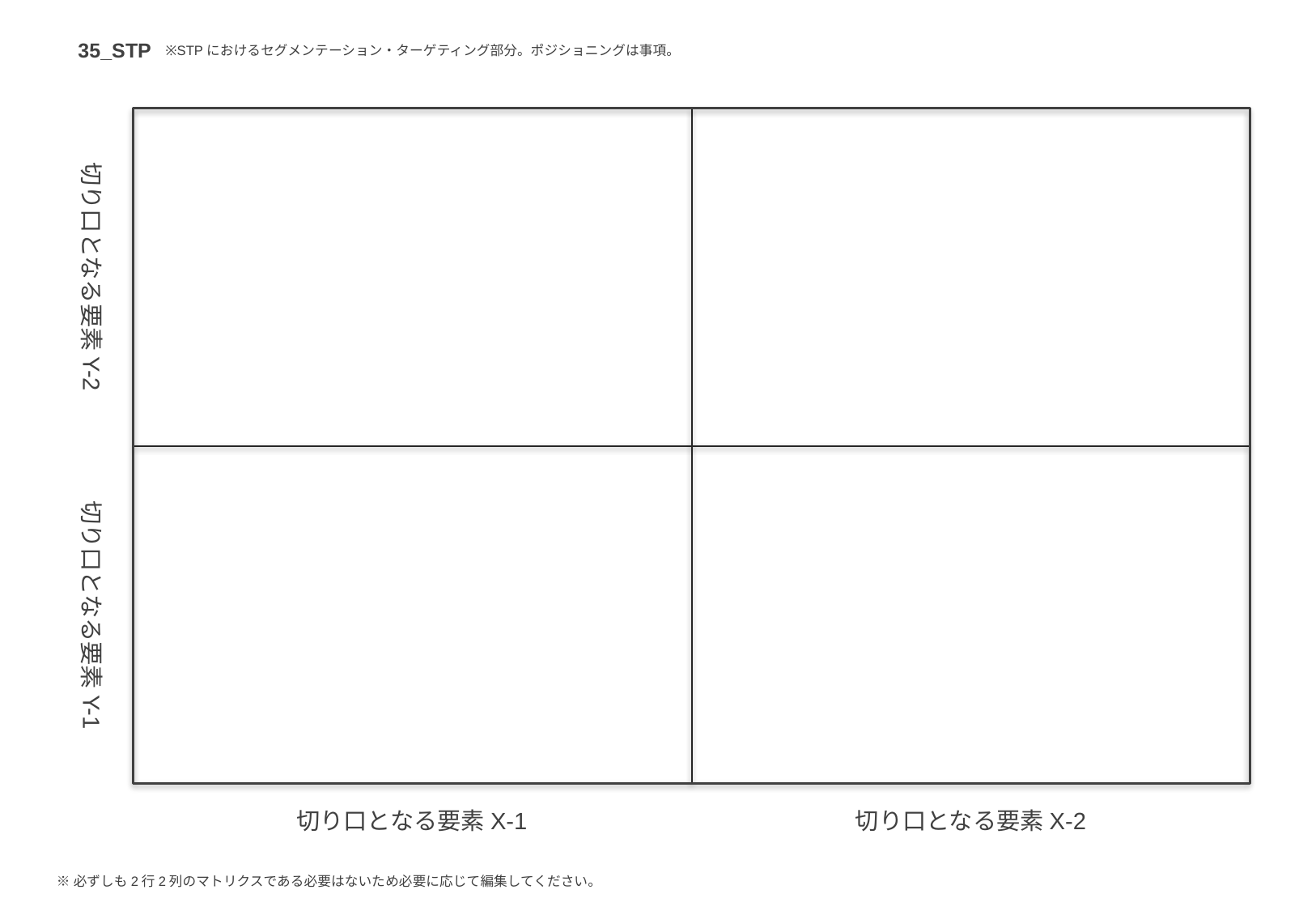

35_STP
※STPにおけるセグメンテーション・ターゲティング部分。ポジショニングは事項。

切り口となる要素Y-2
切り口となる要素Y-1
切り口となる要素X-1
切り口となる要素X-2
※必ずしも2行2列のマトリクスである必要はないため必要に応じて編集してください。